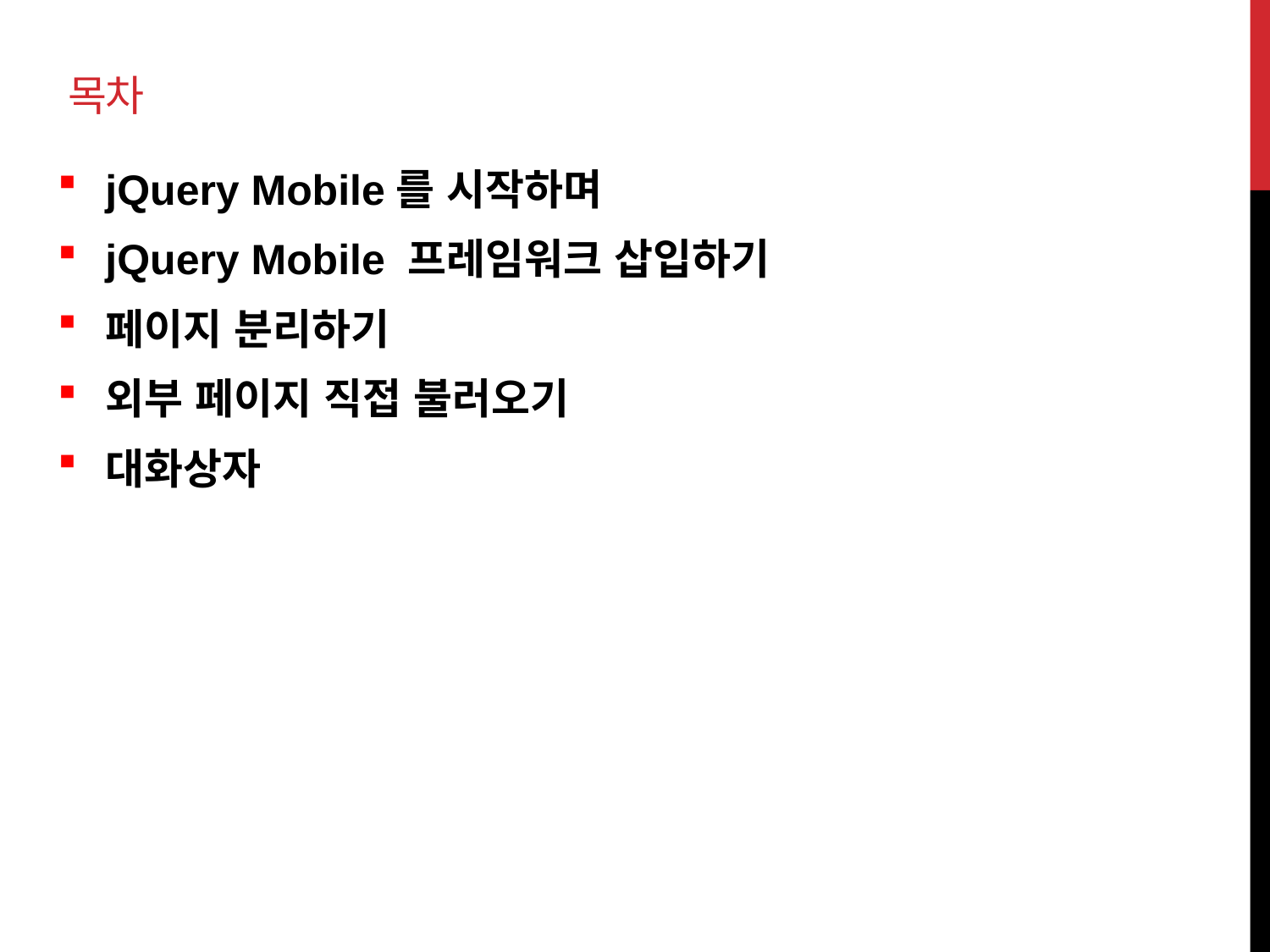

# 목차
jQuery Mobile를 시작하며
jQuery Mobile 프레임워크 삽입하기
페이지 분리하기
외부 페이지 직접 불러오기
대화상자